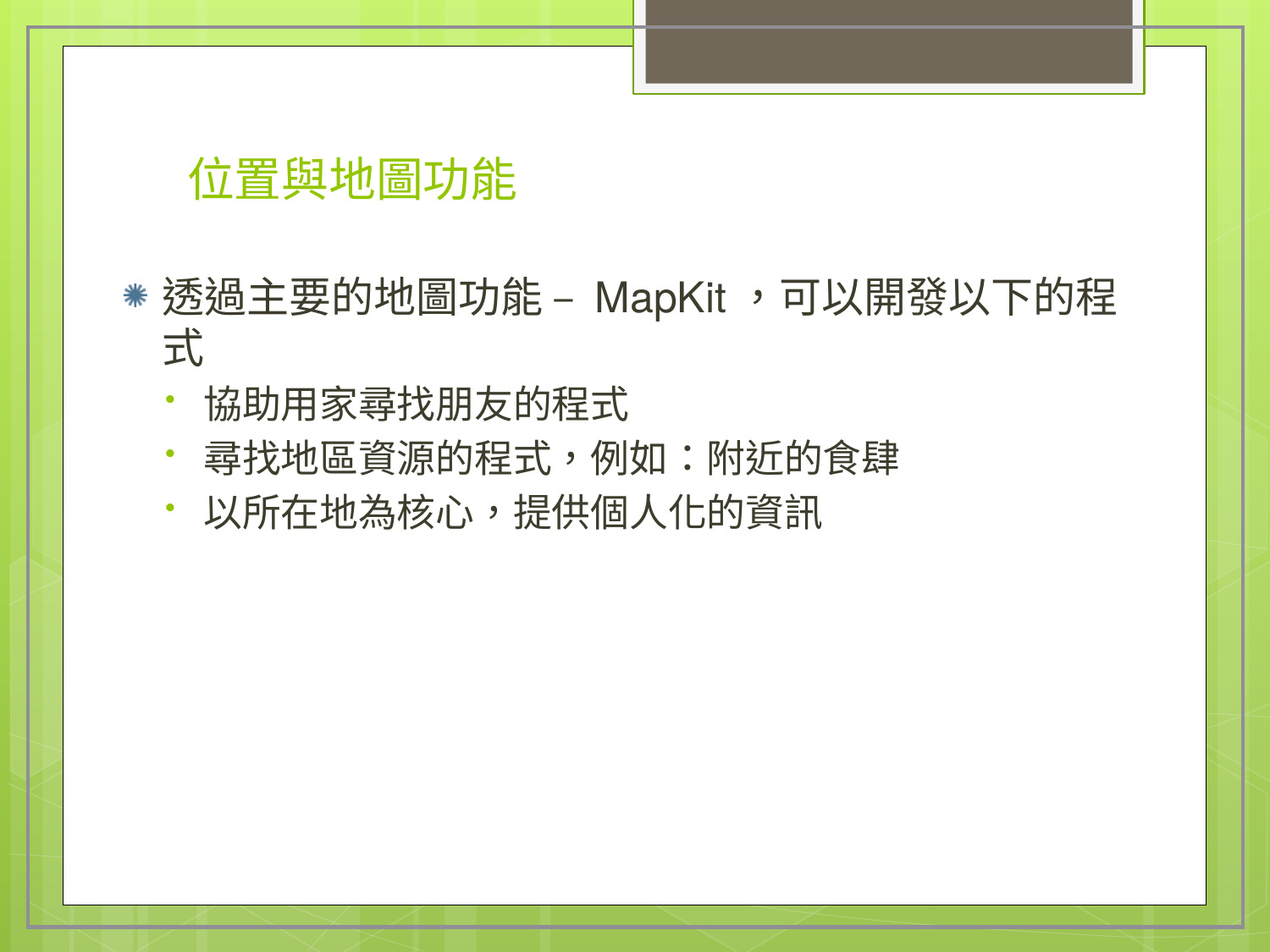

# 位置與地圖功能
透過主要的地圖功能 – MapKit，可以開發以下的程式
協助用家尋找朋友的程式
尋找地區資源的程式，例如：附近的食肆
以所在地為核心，提供個人化的資訊